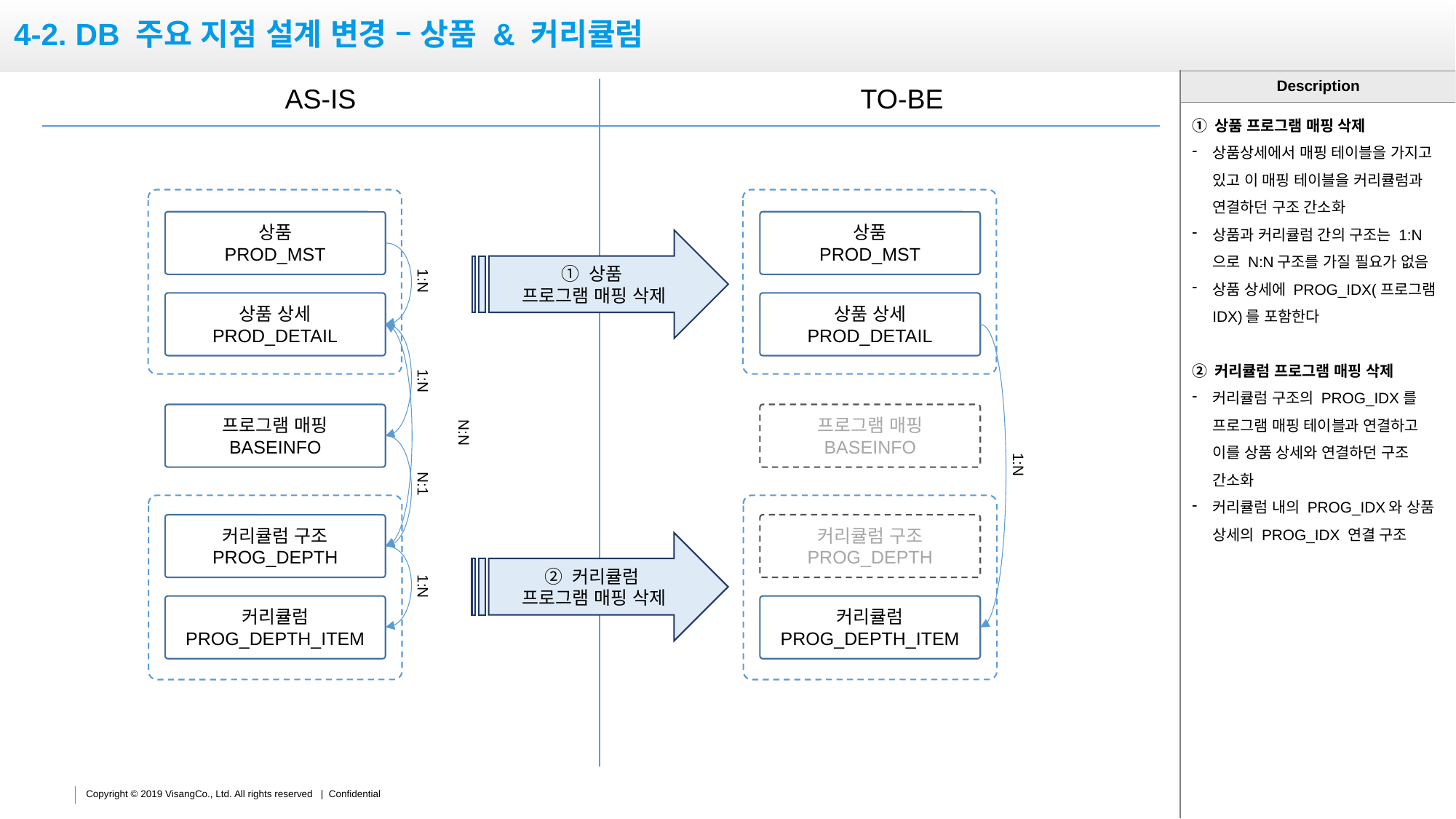

# 4-2. db 주요 지점 설계 변경 – 상품 & 커리큘럼
TO-BE
AS-IS
① 상품 프로그램 매핑 삭제
상품상세에서 매핑 테이블을 가지고 있고 이 매핑 테이블을 커리큘럼과 연결하던 구조 간소화
상품과 커리큘럼 간의 구조는 1:N으로 N:N구조를 가질 필요가 없음
상품 상세에 PROG_IDX(프로그램IDX)를 포함한다

② 커리큘럼 프로그램 매핑 삭제
커리큘럼 구조의 PROG_IDX를 프로그램 매핑 테이블과 연결하고 이를 상품 상세와 연결하던 구조 간소화
커리큘럼 내의 PROG_IDX와 상품 상세의 PROG_IDX 연결 구조

상품
PROD_MST
상품
PROD_MST
① 상품
프로그램 매핑 삭제
1:N
상품 상세
PROD_DETAIL
상품 상세
PROD_DETAIL
1:N
프로그램 매핑
BASEINFO
프로그램 매핑
BASEINFO
N:N
1:N
N:1

커리큘럼 구조
PROG_DEPTH
커리큘럼 구조
PROG_DEPTH
② 커리큘럼
프로그램 매핑 삭제
1:N
커리큘럼
PROG_DEPTH_ITEM
커리큘럼
PROG_DEPTH_ITEM